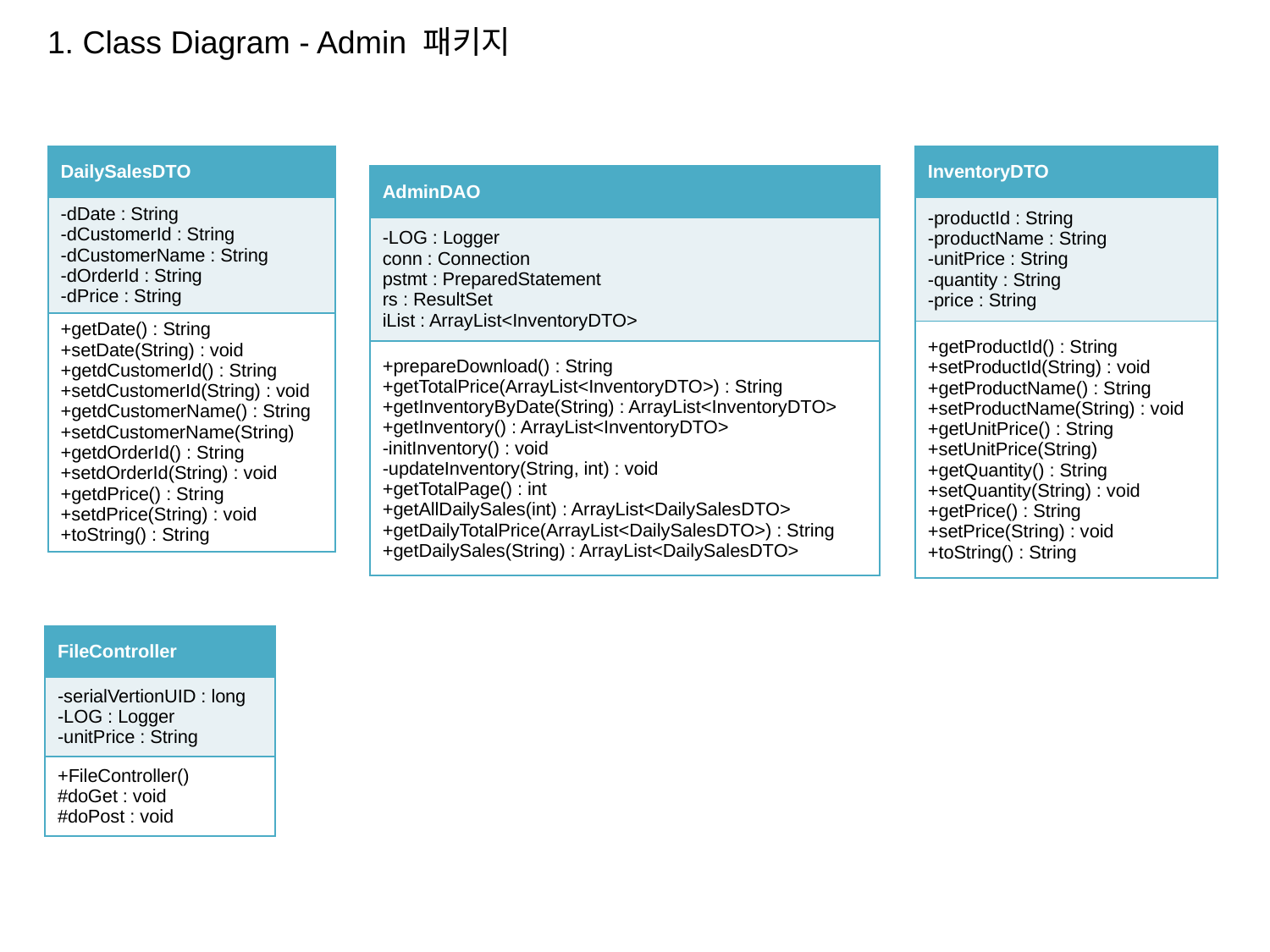

1. Class Diagram - Admin 패키지
| DailySalesDTO |
| --- |
| -dDate : String -dCustomerId : String -dCustomerName : String -dOrderId : String -dPrice : String |
| +getDate() : String +setDate(String) : void +getdCustomerId() : String +setdCustomerId(String) : void +getdCustomerName() : String +setdCustomerName(String) +getdOrderId() : String +setdOrderId(String) : void +getdPrice() : String +setdPrice(String) : void +toString() : String |
| InventoryDTO |
| --- |
| -productId : String -productName : String -unitPrice : String -quantity : String -price : String |
| +getProductId() : String +setProductId(String) : void +getProductName() : String +setProductName(String) : void +getUnitPrice() : String +setUnitPrice(String) +getQuantity() : String +setQuantity(String) : void +getPrice() : String +setPrice(String) : void +toString() : String |
| AdminDAO |
| --- |
| -LOG : Logger conn : Connection pstmt : PreparedStatement rs : ResultSet iList : ArrayList<InventoryDTO> |
| +prepareDownload() : String +getTotalPrice(ArrayList<InventoryDTO>) : String +getInventoryByDate(String) : ArrayList<InventoryDTO> +getInventory() : ArrayList<InventoryDTO> -initInventory() : void -updateInventory(String, int) : void +getTotalPage() : int +getAllDailySales(int) : ArrayList<DailySalesDTO> +getDailyTotalPrice(ArrayList<DailySalesDTO>) : String +getDailySales(String) : ArrayList<DailySalesDTO> |
| FileController |
| --- |
| -serialVertionUID : long -LOG : Logger -unitPrice : String |
| +FileController() #doGet : void #doPost : void |